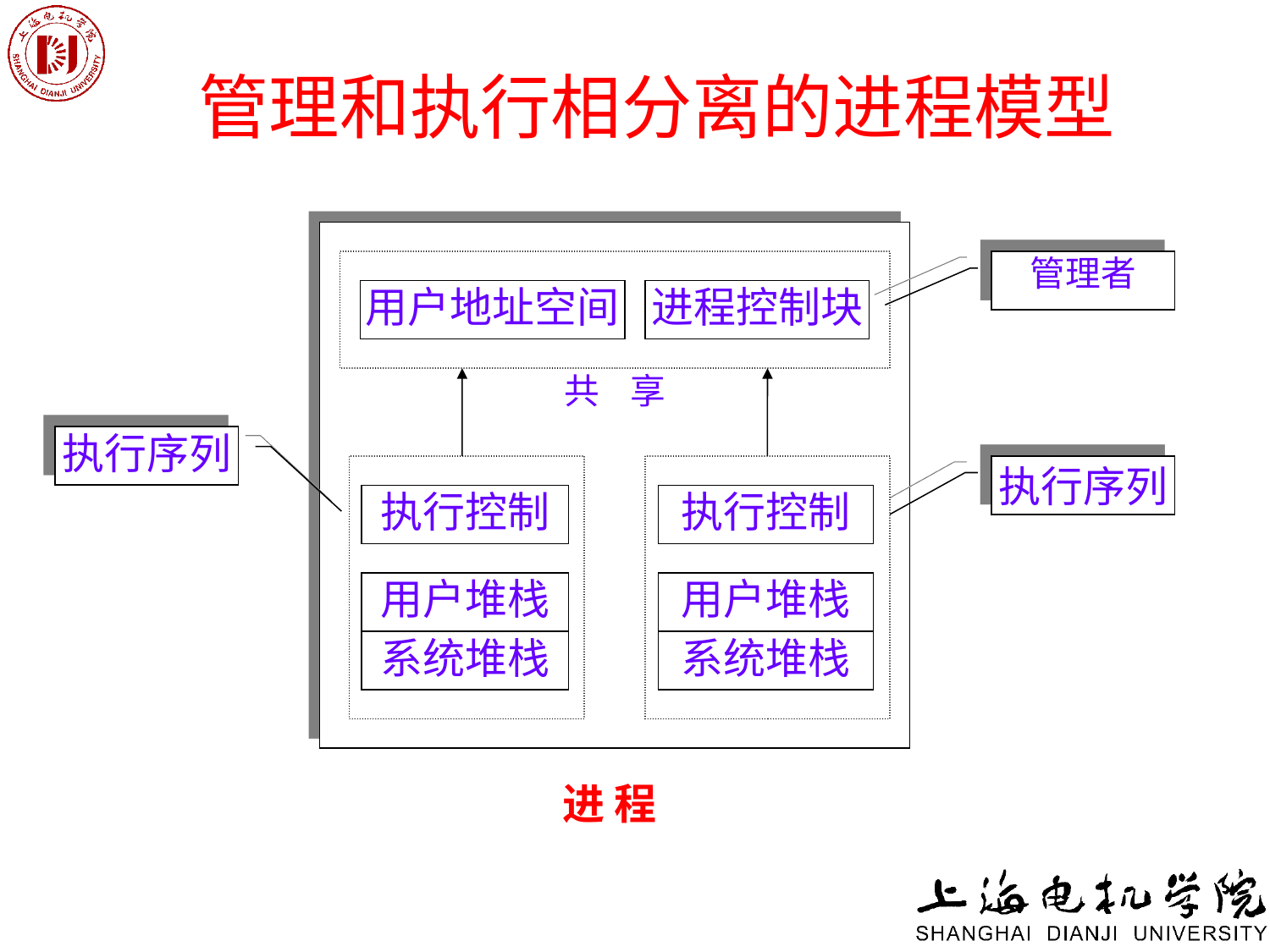

# 管理和执行相分离的进程模型

管理者
用户地址空间
进程控制块

共    享
执行序列

执行控制
用户堆栈
系统堆栈

执行控制
用户堆栈
系统堆栈
执行序列
进 程